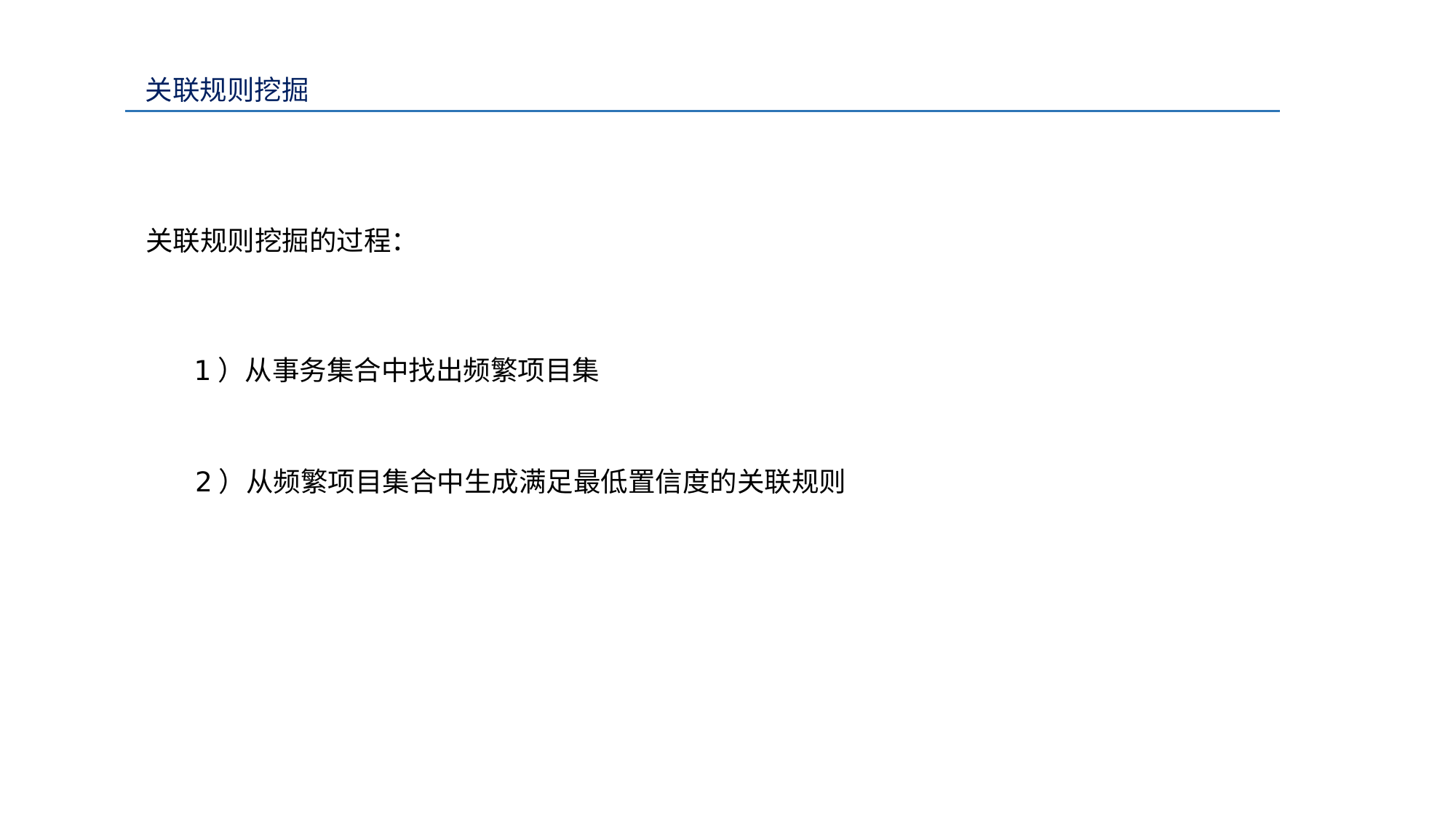

关联规则挖掘
关联规则挖掘的过程：
1）从事务集合中找出频繁项目集
2）从频繁项目集合中生成满足最低置信度的关联规则